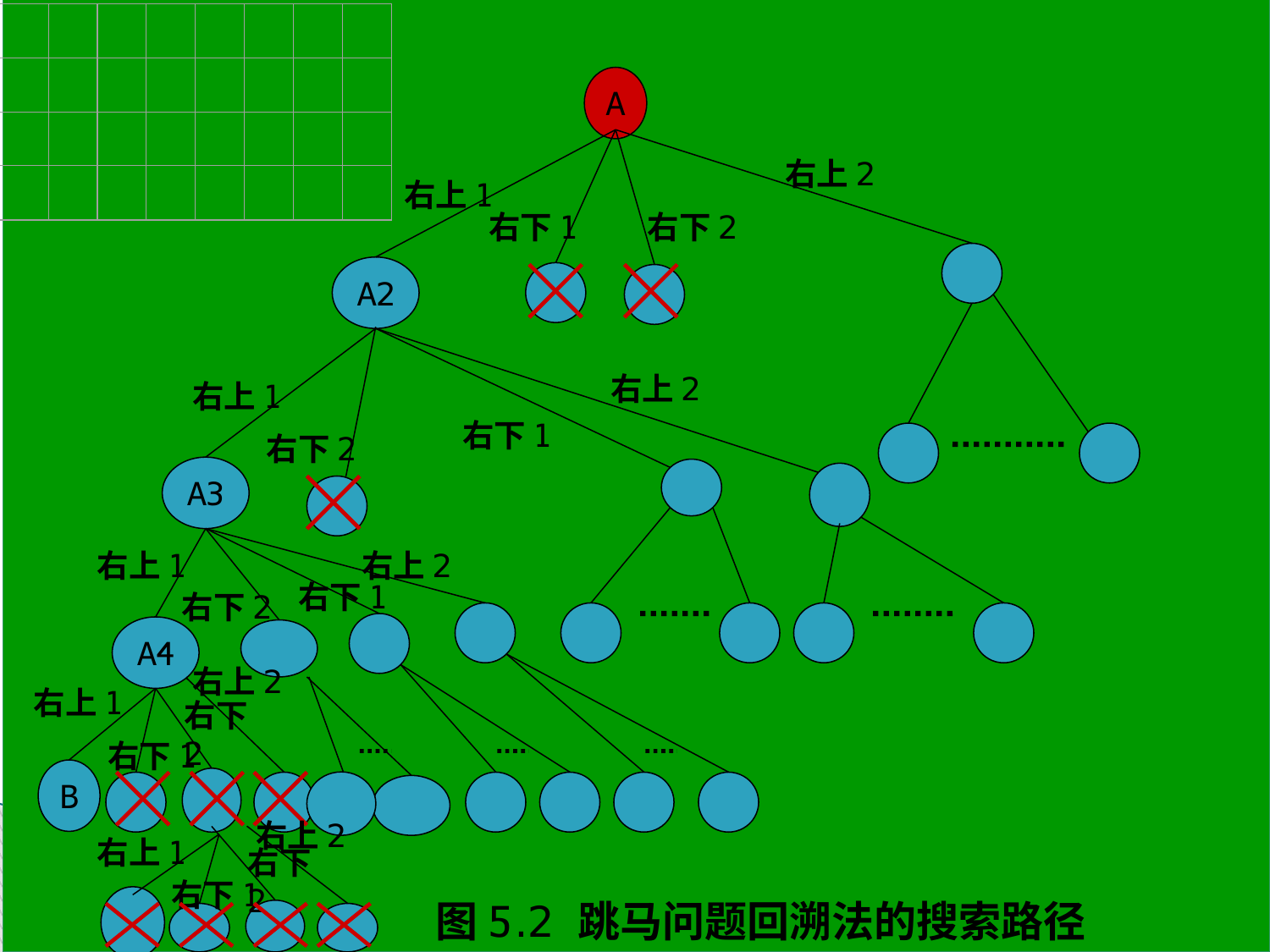

A
右上2
右上1
右下1
右下2

A2

右上1
A3
右下2

右上2

右下1

右上1
A4
右下1

右上2

右下2

右上2

右上1
B
右下2

右下1

右上2

右上1

右下2

右下1

图5.2 跳马问题回溯法的搜索路径
8